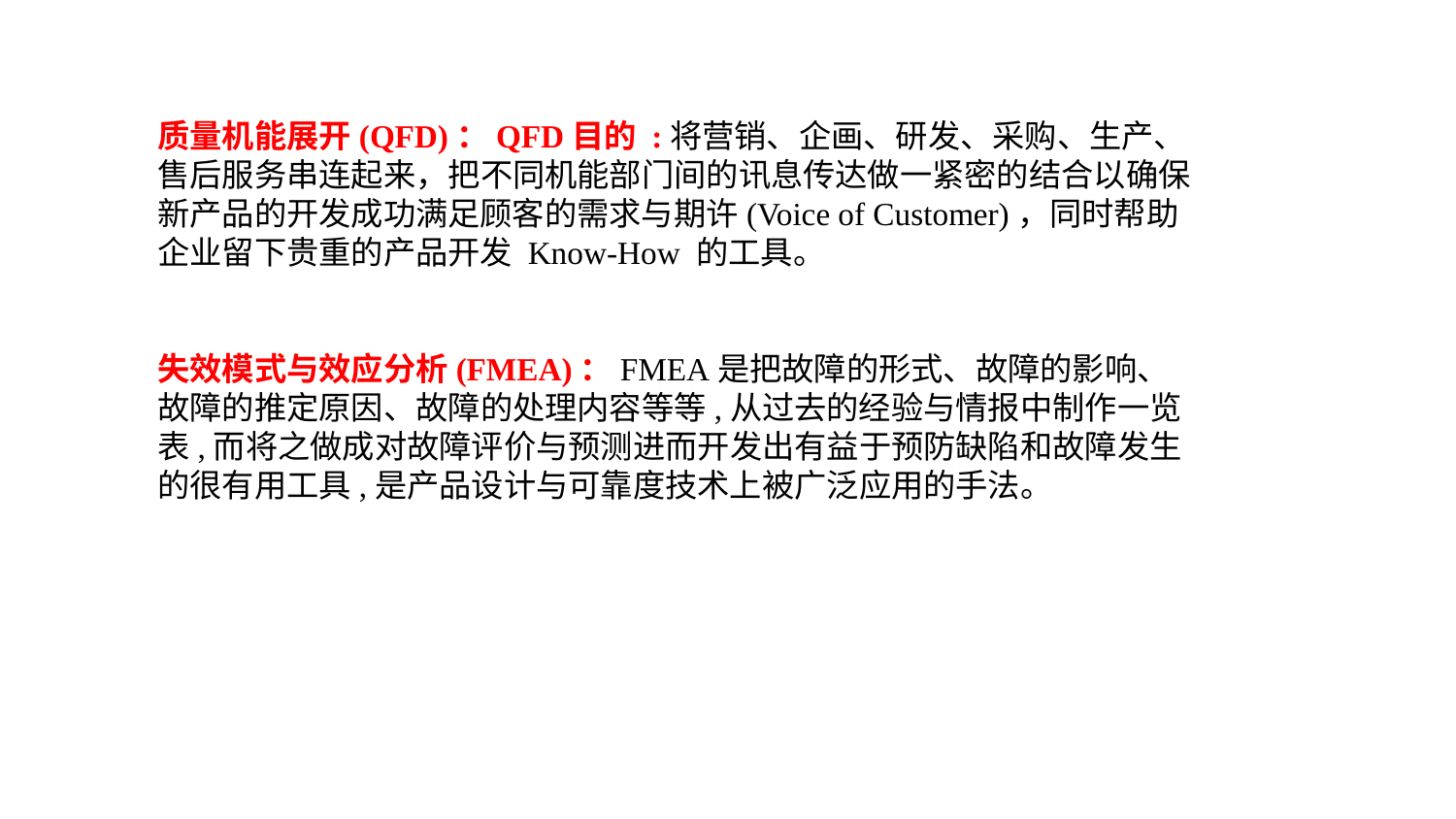

质量机能展开(QFD)：QFD目的 :将营销、企画、研发、采购、生产、售后服务串连起来，把不同机能部门间的讯息传达做一紧密的结合以确保新产品的开发成功满足顾客的需求与期许(Voice of Customer)，同时帮助企业留下贵重的产品开发 Know-How 的工具。

失效模式与效应分析(FMEA)：FMEA是把故障的形式、故障的影响、故障的推定原因、故障的处理内容等等,从过去的经验与情报中制作一览表,而将之做成对故障评价与预测进而开发出有益于预防缺陷和故障发生的很有用工具,是产品设计与可靠度技术上被广泛应用的手法。